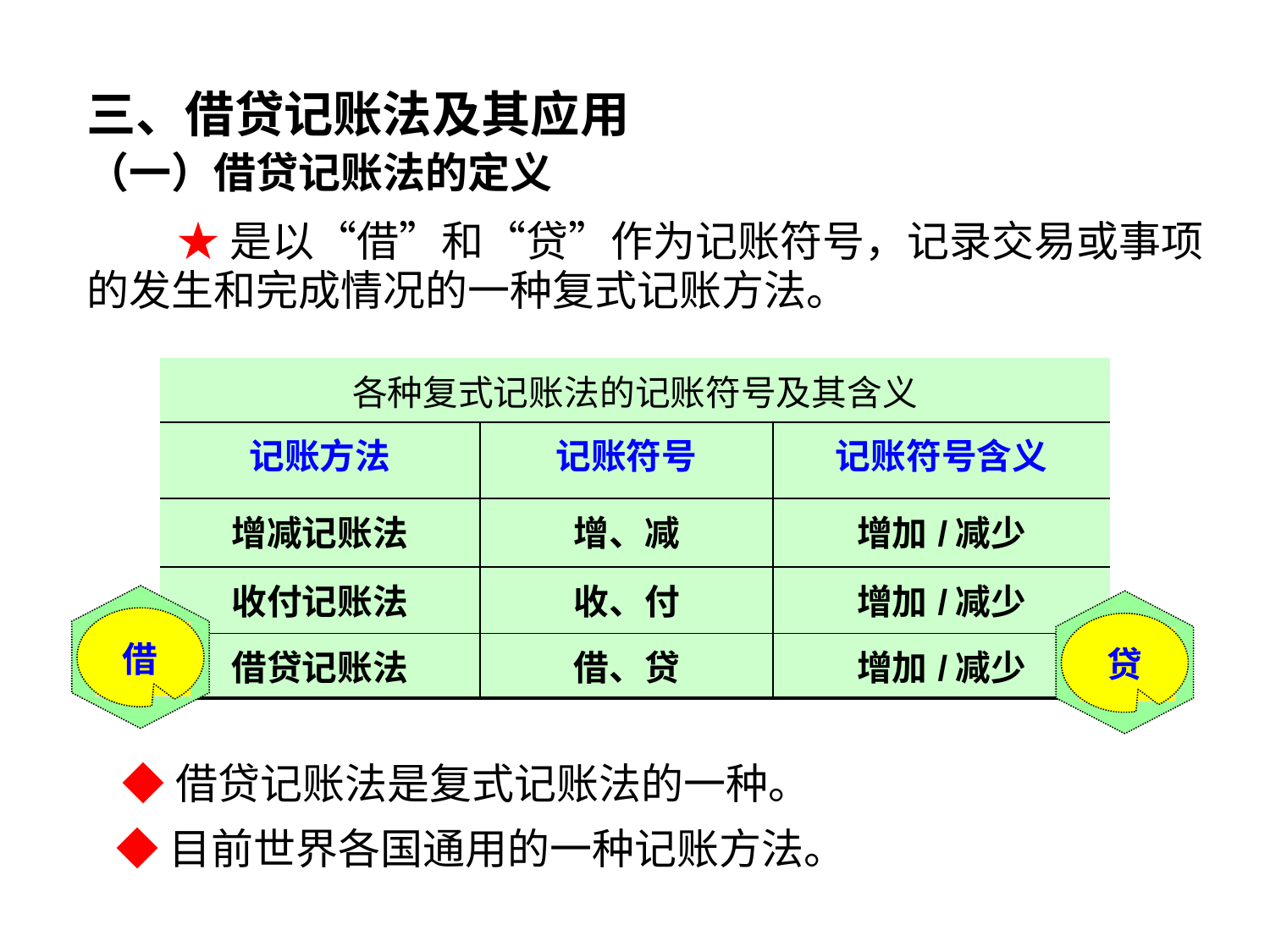

三、借贷记账法及其应用
（一）借贷记账法的定义
       ★是以“借”和“贷”作为记账符号，记录交易或事项的发生和完成情况的一种复式记账方法。
| 各种复式记账法的记账符号及其含义 |  |  |
| --- | --- | --- |
| 记账方法 | 记账符号 | 记账符号含义 |
| 增减记账法 | 增、减 | 增加/减少 |
| 收付记账法 | 收、付 | 增加/减少 |
| 借贷记账法 | 借、贷 | 增加/减少 |

借

贷

贷
  ◆借贷记账法是复式记账法的一种。
  ◆目前世界各国通用的一种记账方法。

22